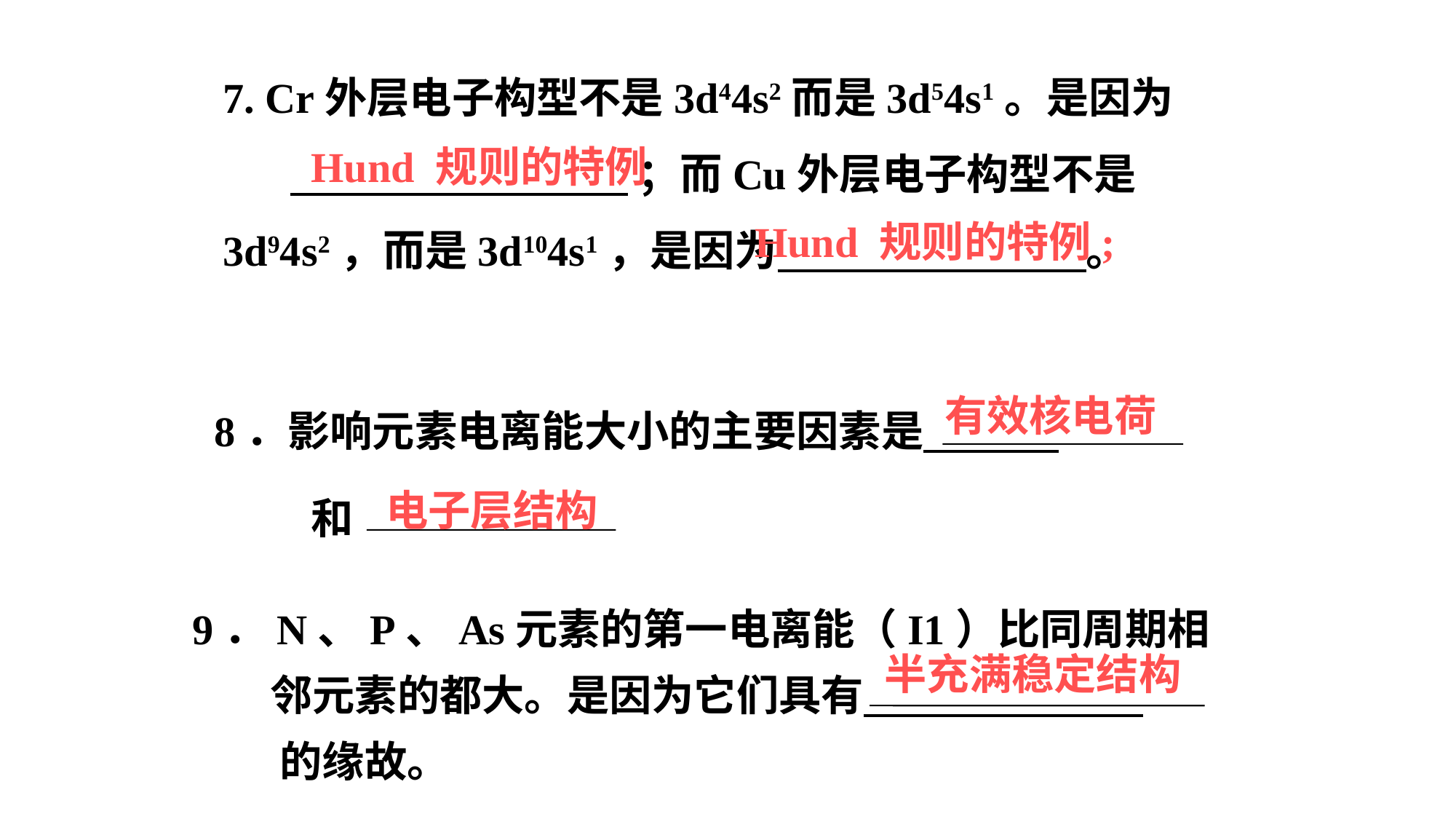

7. Cr外层电子构型不是3d44s2而是3d54s1。是因为
                                          ；而Cu外层电子构型不是
3d94s2，而是3d104s1，是因为                                。
Hund 规则的特例
Hund 规则的特例;
8．影响元素电离能大小的主要因素是
         和

有效核电荷
电子层结构
9．N、P、As元素的第一电离能（I1）比同周期相
       邻元素的都大。是因为它们具有
        的缘故。

半充满稳定结构